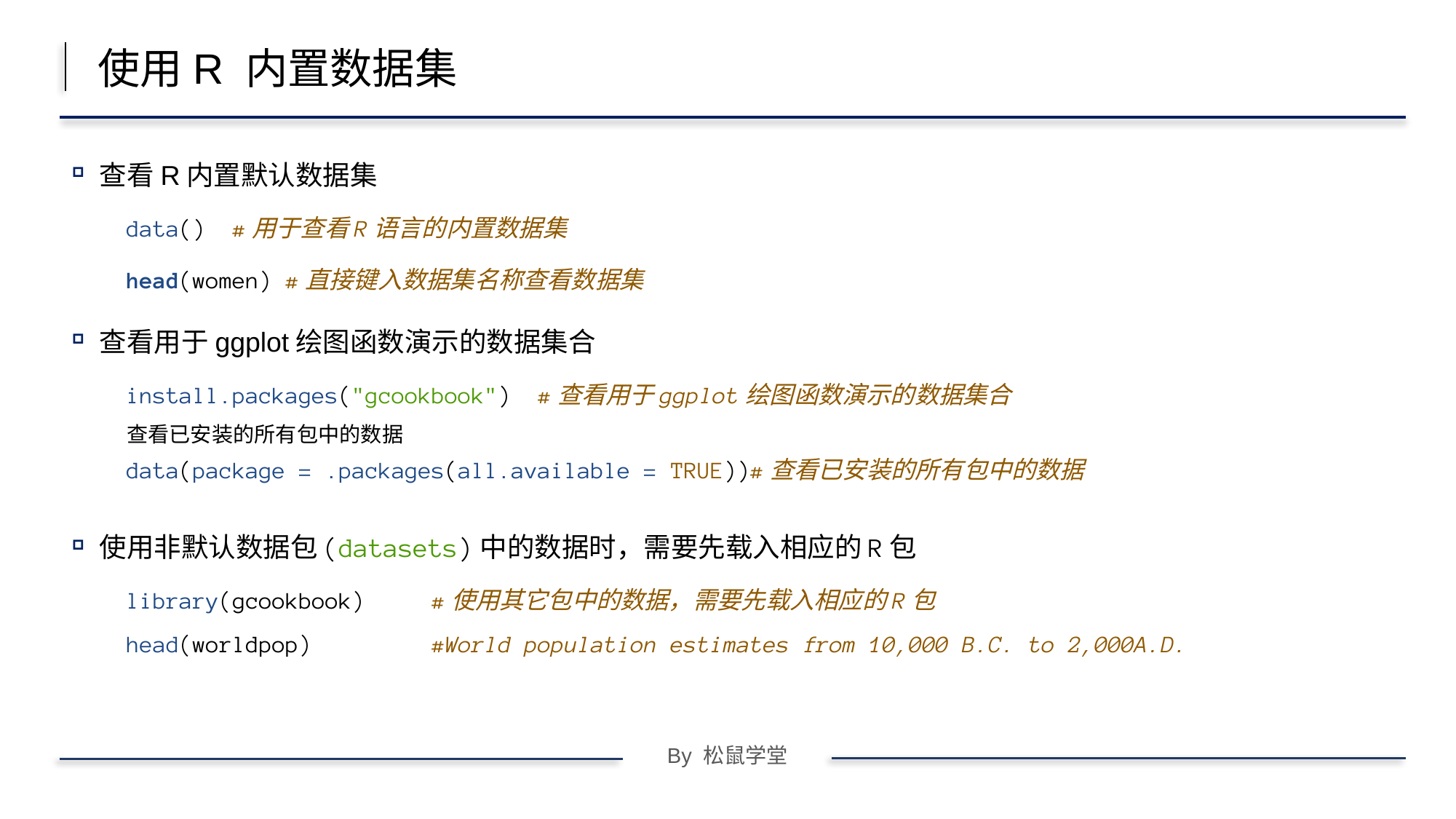

使用R 内置数据集
查看R内置默认数据集
data()  #用于查看R语言的内置数据集
head(women) #直接键入数据集名称查看数据集
查看用于ggplot绘图函数演示的数据集合
install.packages("gcookbook")  #查看用于ggplot绘图函数演示的数据集合
查看已安装的所有包中的数据
data(package = .packages(all.available = TRUE))#查看已安装的所有包中的数据
使用非默认数据包(datasets)中的数据时，需要先载入相应的R包
library(gcookbook)     #使用其它包中的数据，需要先载入相应的R包
head(worldpop)         #World population estimates from 10,000 B.C. to 2,000A.D.